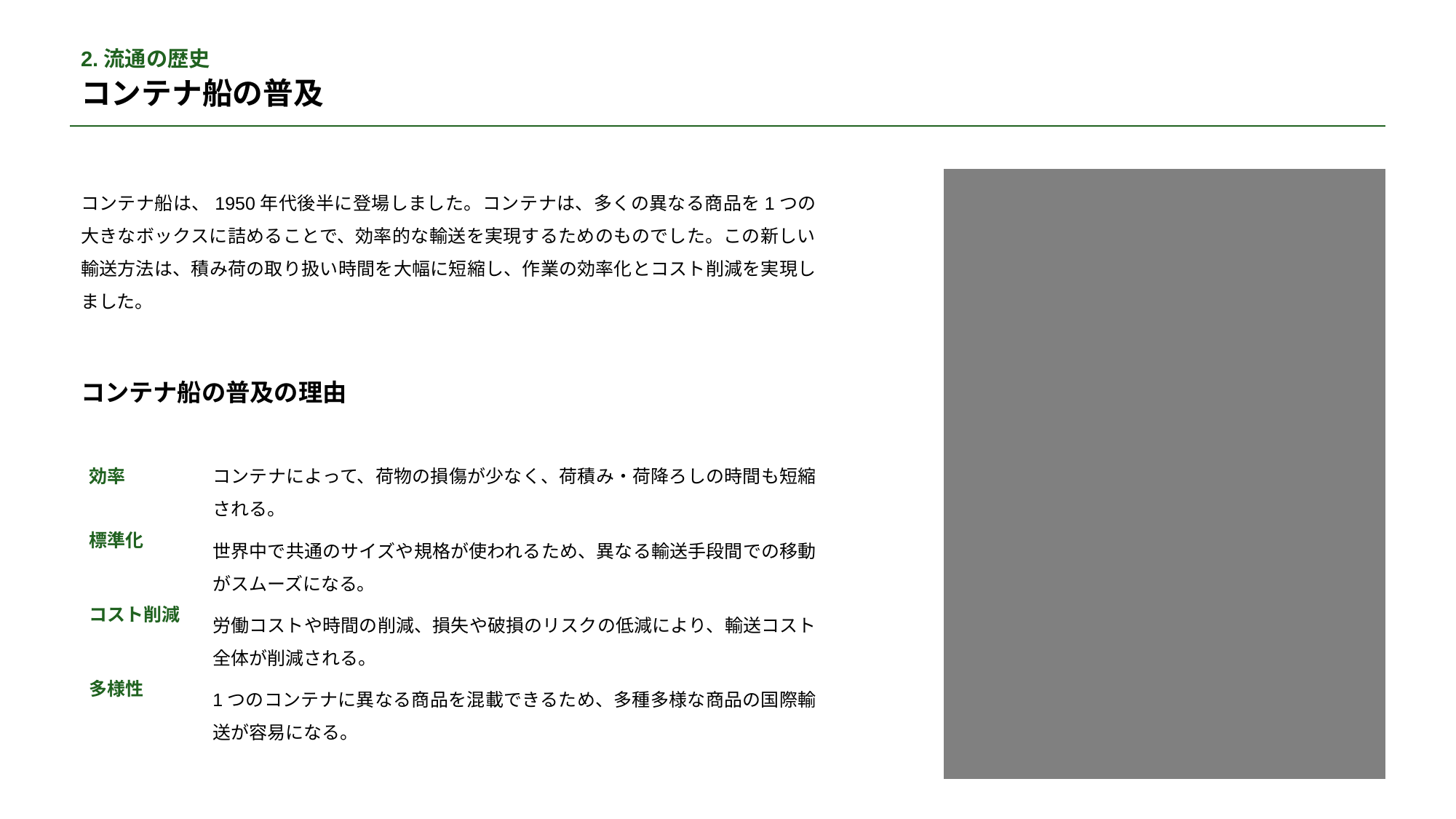

2.流通の歴史
コンテナ船の普及

コンテナ船は、1950年代後半に登場しました。コンテナは、多くの異なる商品を1つの大きなボックスに詰めることで、効率的な輸送を実現するためのものでした。この新しい輸送方法は、積み荷の取り扱い時間を大幅に短縮し、作業の効率化とコスト削減を実現しました。
コンテナ船の普及の理由
効率
標準化
コスト削減
多様性
コンテナによって、荷物の損傷が少なく、荷積み・荷降ろしの時間も短縮される。
世界中で共通のサイズや規格が使われるため、異なる輸送手段間での移動がスムーズになる。
労働コストや時間の削減、損失や破損のリスクの低減により、輸送コスト全体が削減される。
1つのコンテナに異なる商品を混載できるため、多種多様な商品の国際輸送が容易になる。